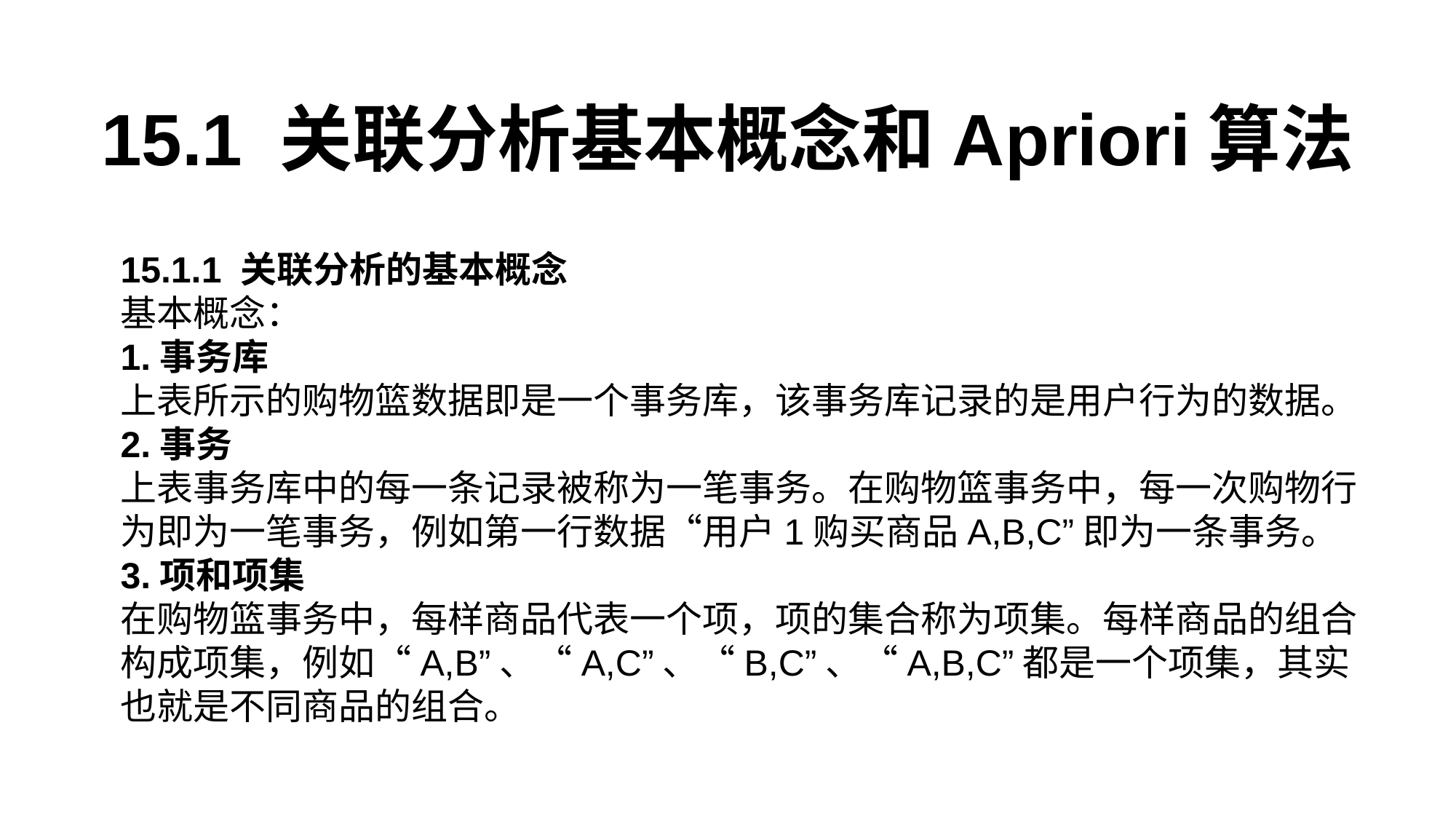

15.1 关联分析基本概念和Apriori算法
15.1.1 关联分析的基本概念
基本概念：
1.事务库
上表所示的购物篮数据即是一个事务库，该事务库记录的是用户行为的数据。
2.事务
上表事务库中的每一条记录被称为一笔事务。在购物篮事务中，每一次购物行为即为一笔事务，例如第一行数据“用户1购买商品A,B,C”即为一条事务。
3.项和项集
在购物篮事务中，每样商品代表一个项，项的集合称为项集。每样商品的组合构成项集，例如“A,B”、“A,C”、“B,C”、“A,B,C”都是一个项集，其实也就是不同商品的组合。